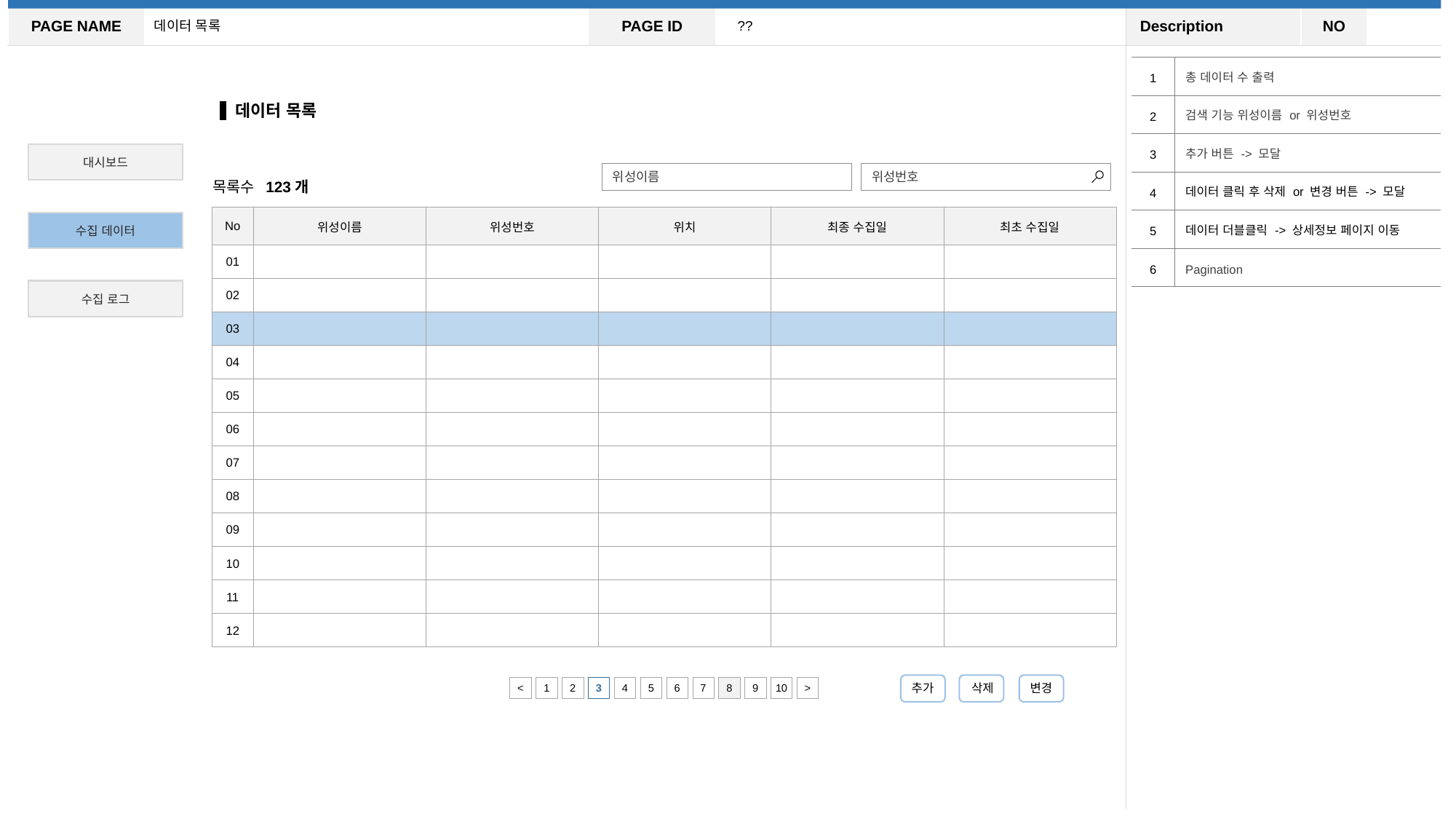

데이터 목록
??

| 1 | 총 데이터 수 출력 |
| --- | --- |
| 2 | 검색 기능 위성이름 or 위성번호 |
| 3 | 추가 버튼 -> 모달 |
| 4 | 데이터 클릭 후 삭제 or 변경 버튼 -> 모달 |
| 5 | 데이터 더블클릭 -> 상세정보 페이지 이동 |
| 6 | Pagination |
데이터 목록

대시보드
위성이름
위성번호

목록수  123개
| No | 위성이름 | 위성번호 | 위치 | 최종 수집일 | 최초 수집일 |
| --- | --- | --- | --- | --- | --- |
| 01 |  |  |  |  |  |
| 02 |  |  |  |  |  |
| 03 |  |  |  |  |  |
| 04 |  |  |  |  |  |
| 05 |  |  |  |  |  |
| 06 |  |  |  |  |  |
| 07 |  |  |  |  |  |
| 08 |  |  |  |  |  |
| 09 |  |  |  |  |  |
| 10 |  |  |  |  |  |
| 11 |  |  |  |  |  |
| 12 |  |  |  |  |  |
수집 데이터
수집 로그

추가

삭제

변경
<
1
2
3
4
5
6
7
8
9
10
>